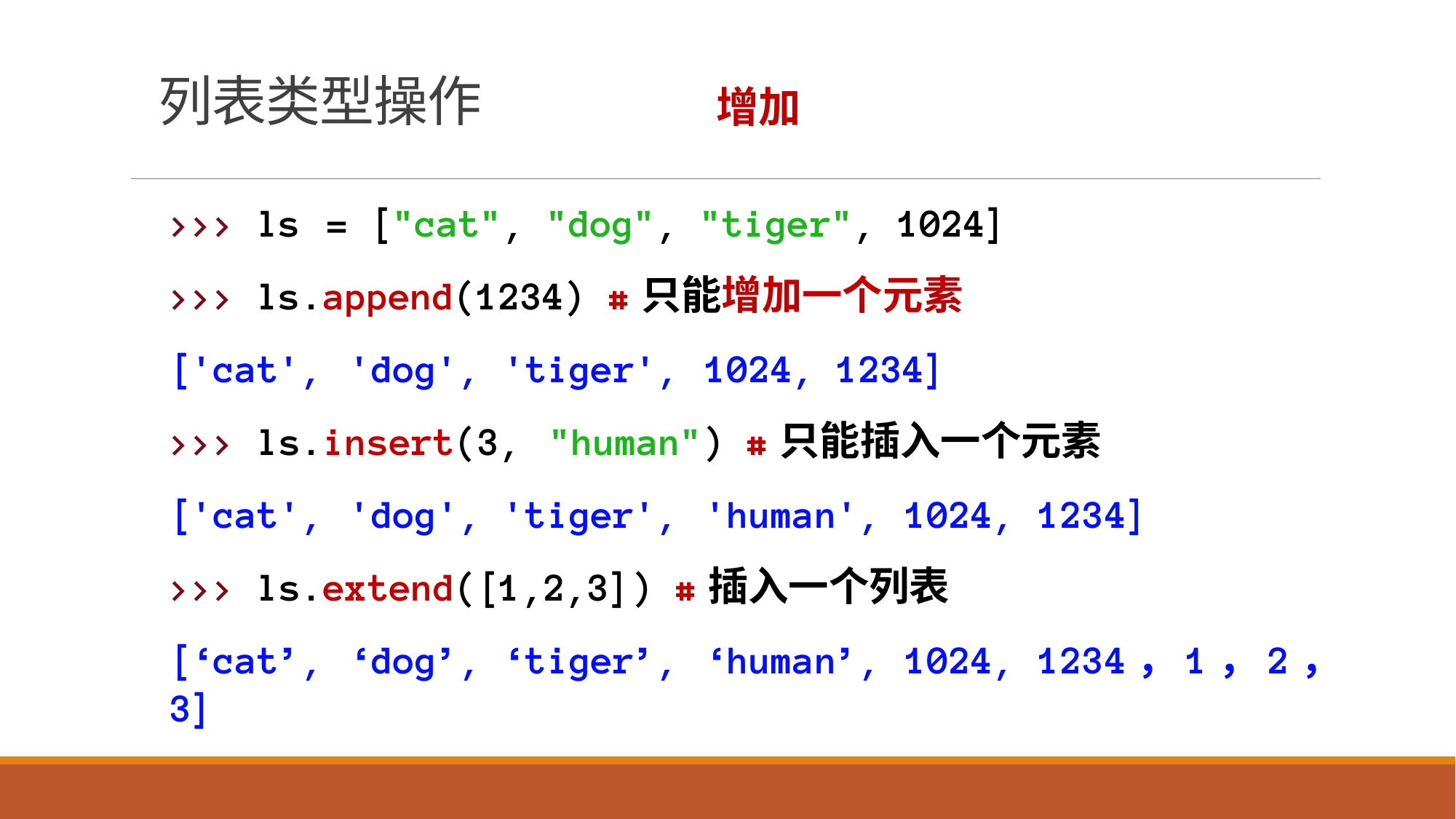

# 列表类型操作
增加
>>> ls	= ["cat", "dog", "tiger", 1024]
>>> ls.append(1234) #只能增加一个元素
['cat',	'dog', 'tiger',	1024, 1234]
>>> ls.insert(3,	"human") #只能插入一个元素
['cat',	'dog', 'tiger',	'human',	1024,	1234]
>>> ls.extend([1,2,3]) #插入一个列表
[‘cat’,	‘dog’, ‘tiger’,	‘human’,	1024,	1234，1，2，3]